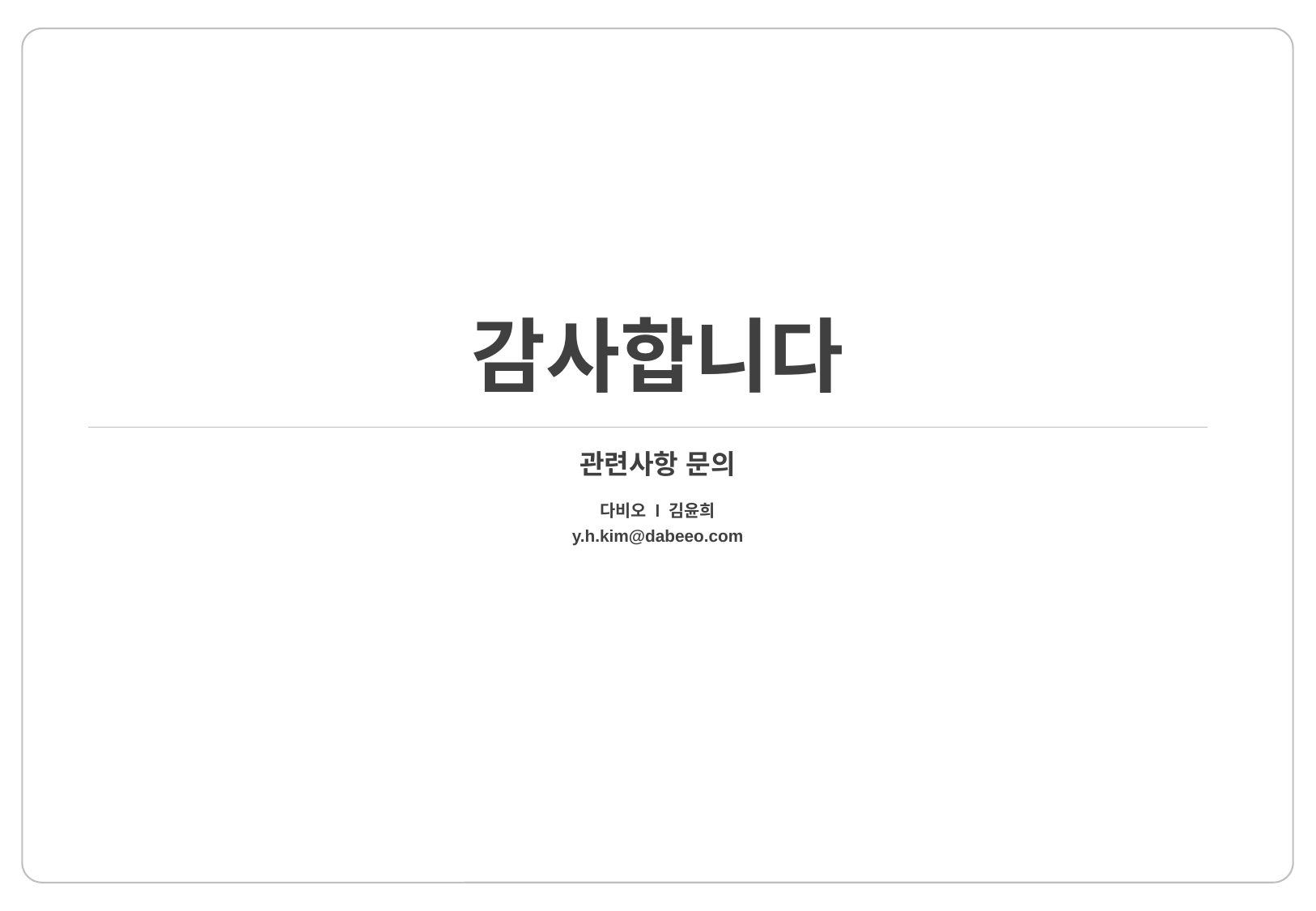

감사합니다
관련사항 문의
다비오 l 김윤희
y.h.kim@dabeeo.com